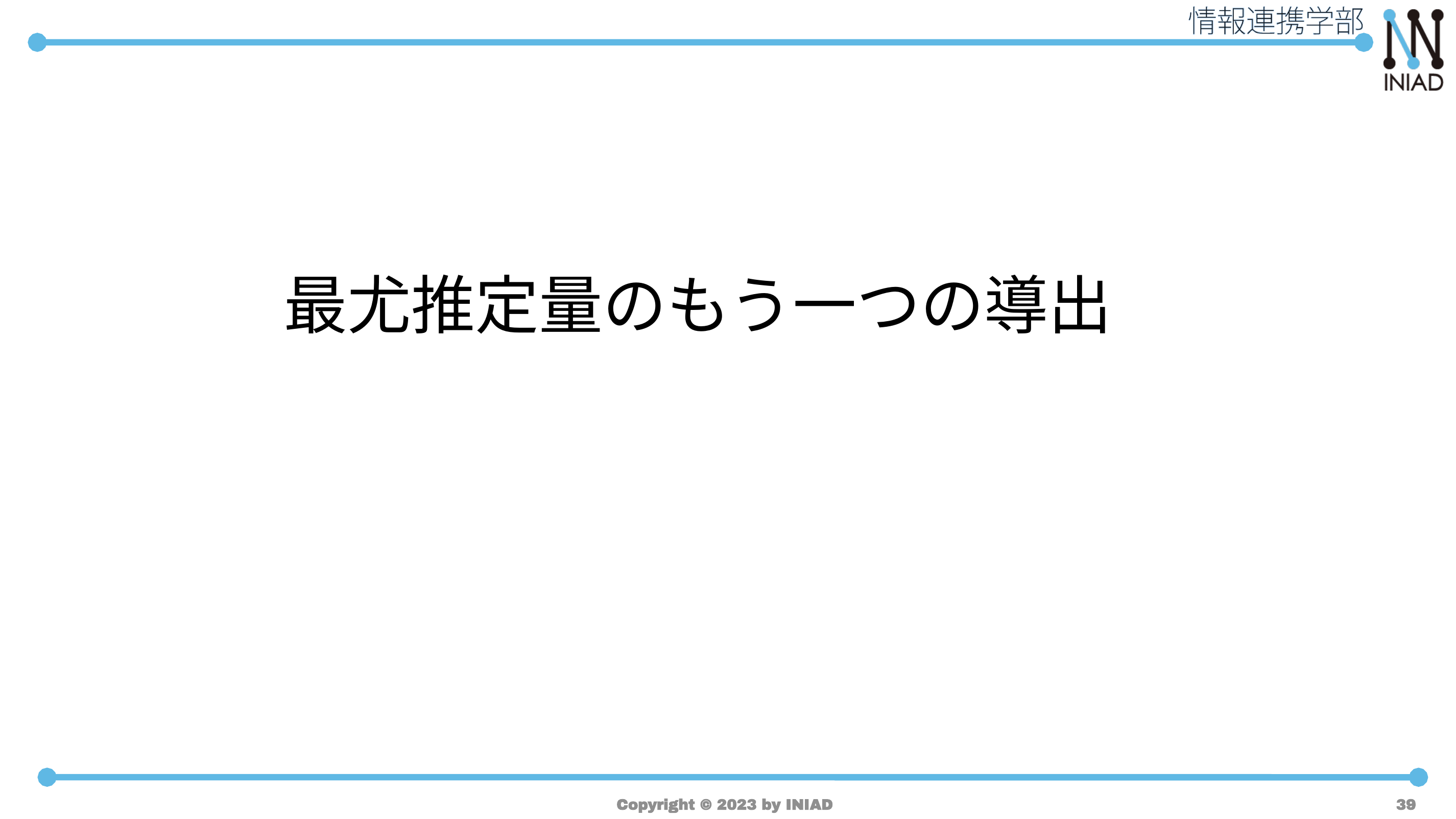

# 最尤推定量のもう一つの導出
Copyright © 2023 by INIAD
39